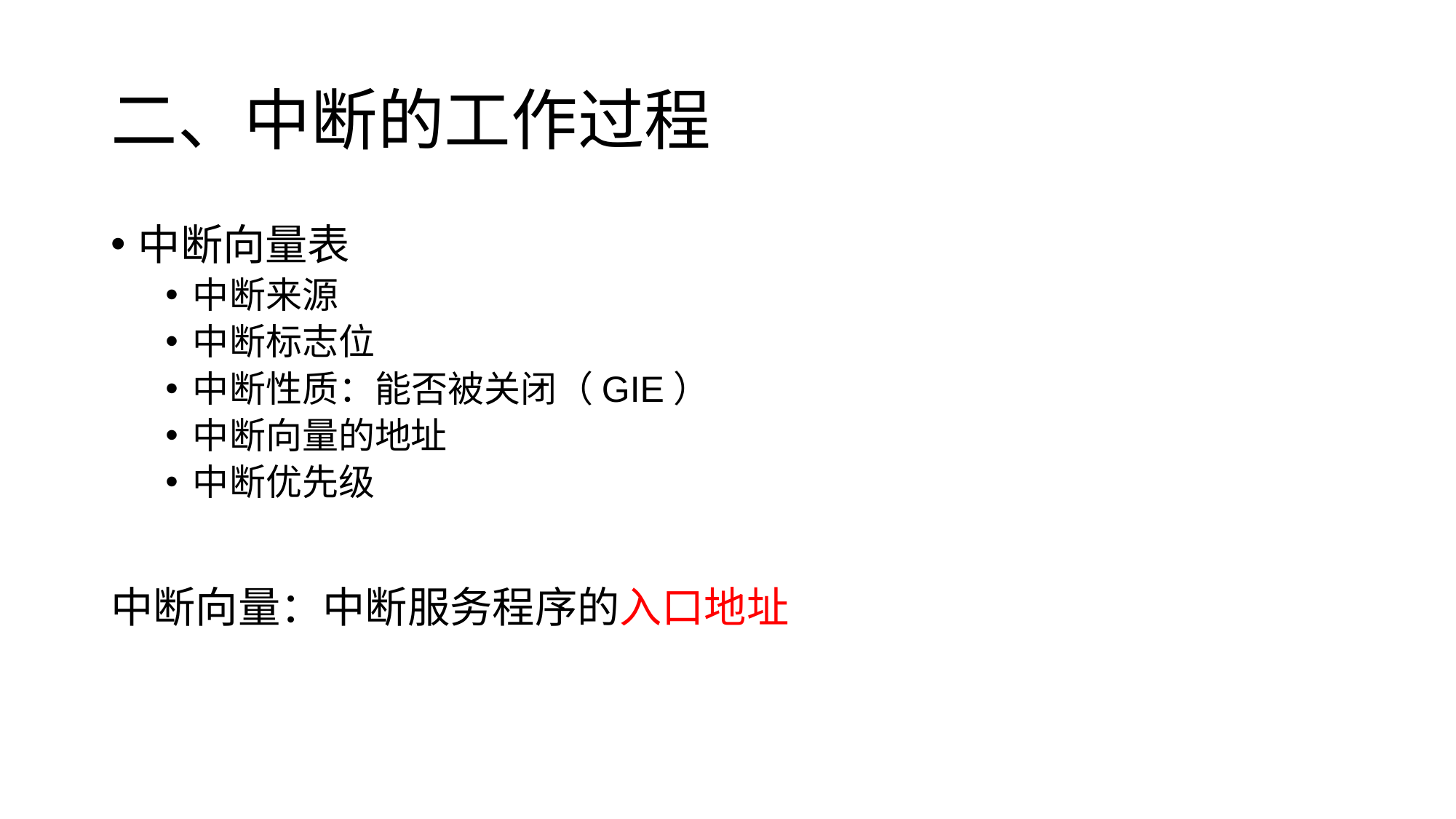

# 二、中断的工作过程
中断向量表
中断来源
中断标志位
中断性质：能否被关闭（GIE）
中断向量的地址
中断优先级

中断向量：中断服务程序的入口地址